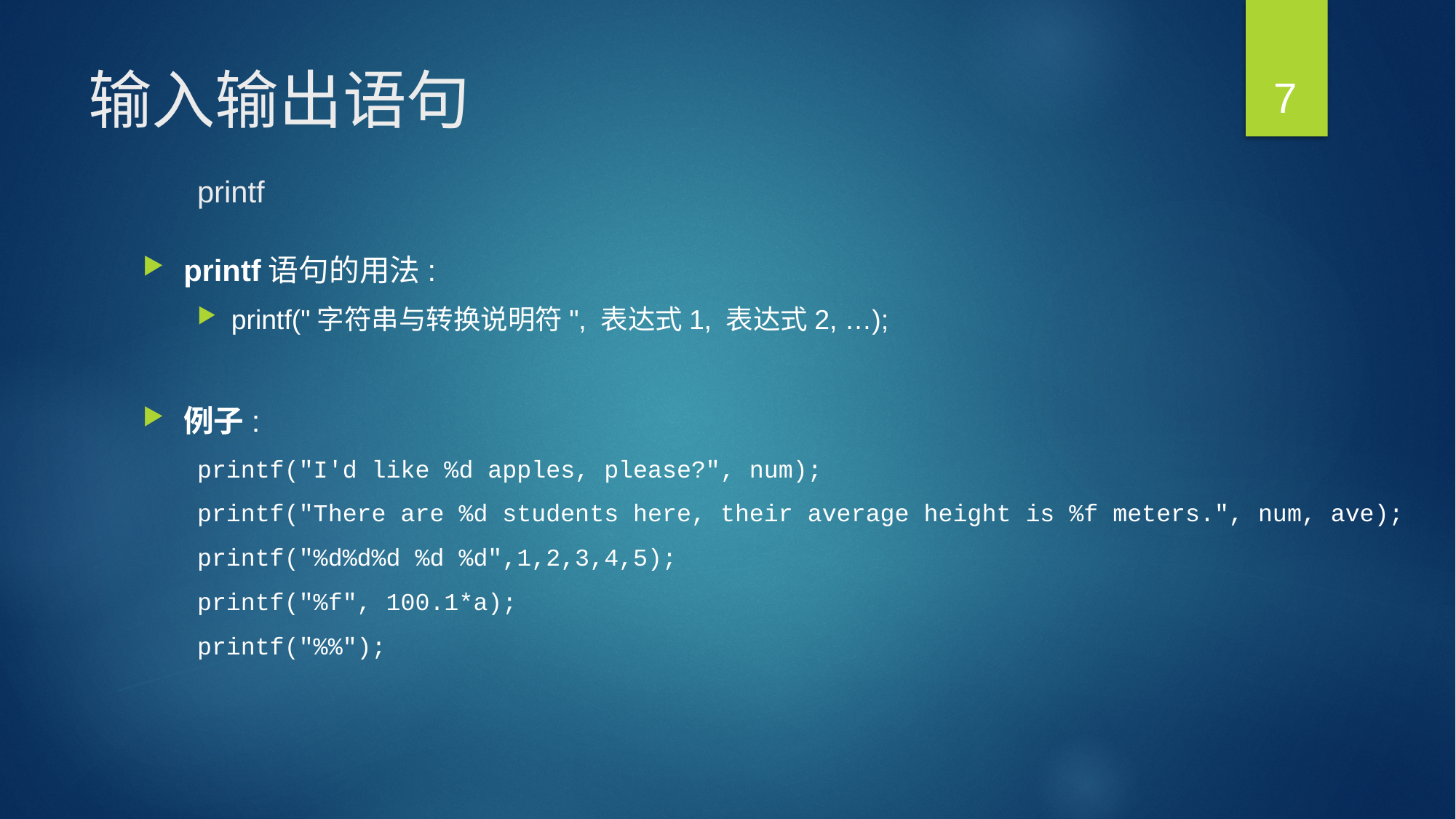

7
# 输入输出语句 printf
printf语句的用法:
printf("字符串与转换说明符", 表达式1, 表达式2, …);

例子:
printf("I'd like %d apples, please?", num);
printf("There are %d students here, their average height is %f meters.", num, ave);
printf("%d%d%d %d %d",1,2,3,4,5);
printf("%f", 100.1*a);
printf("%%");